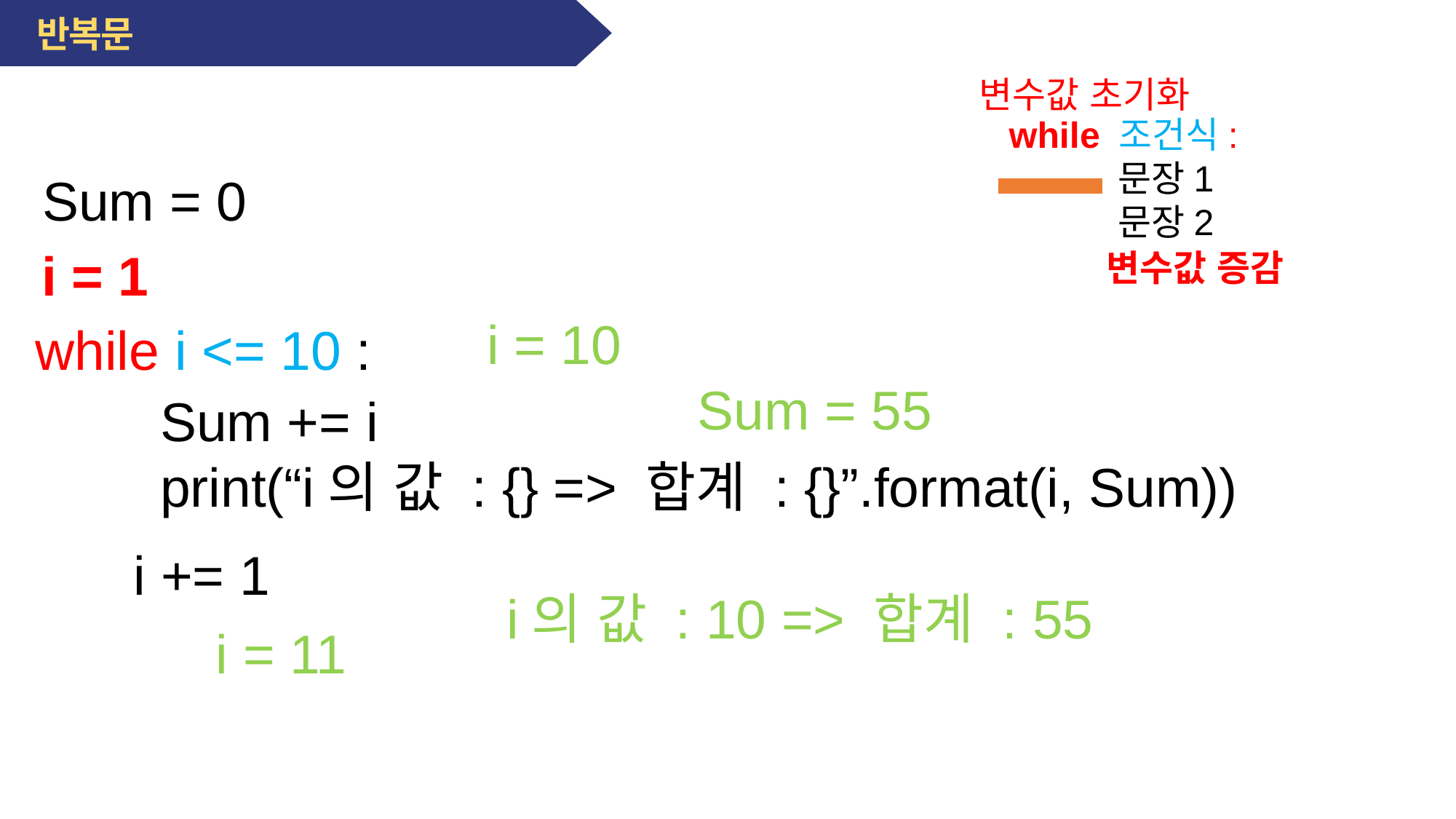

반복문
변수값 초기화
while 조건식:
	문장1
	문장2
변수값 증감
Sum = 0
i = 1
i = 10
while i <= 10 :
Sum = 55
Sum += i
print(“i의 값 : {} => 합계 : {}”.format(i, Sum))
i += 1
i의 값 : 10 => 합계 : 55
i = 11